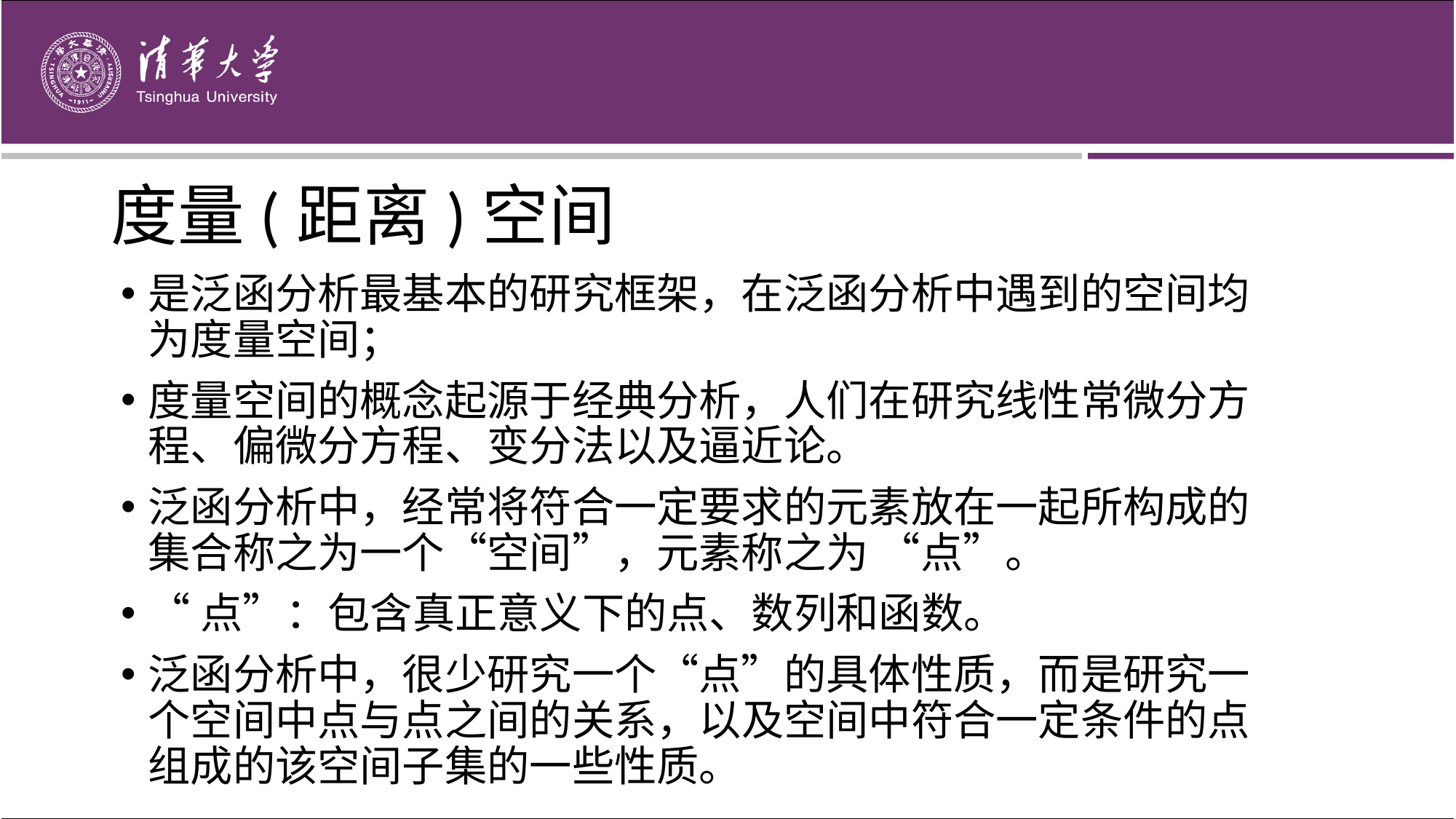

度量(距离)空间
是泛函分析最基本的研究框架，在泛函分析中遇到的空间均为度量空间；
度量空间的概念起源于经典分析，人们在研究线性常微分方程、偏微分方程、变分法以及逼近论。
泛函分析中，经常将符合一定要求的元素放在一起所构成的集合称之为一个“空间”，元素称之为 “点”。
“点”：包含真正意义下的点、数列和函数。
泛函分析中，很少研究一个“点”的具体性质，而是研究一个空间中点与点之间的关系，以及空间中符合一定条件的点组成的该空间子集的一些性质。